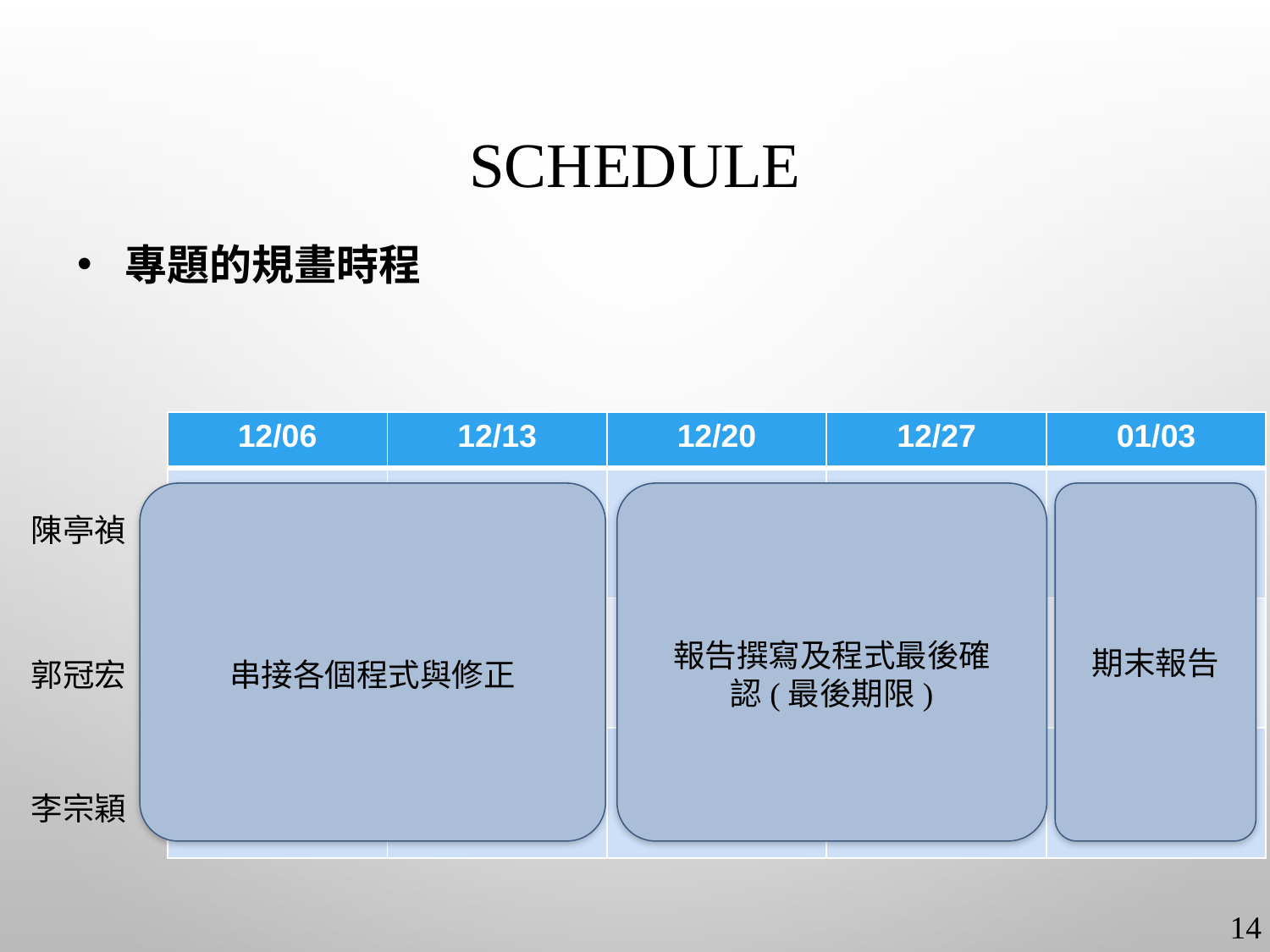

# Schedule
專題的規畫時程
| 12/06 | 12/13 | 12/20 | 12/27 | 01/03 |
| --- | --- | --- | --- | --- |
|  |  |  |  |  |
|  |  |  |  |  |
|  |  |  |  |  |

陳亭禎
報告撰寫及程式最後確認(最後期限)
期末報告
郭冠宏
串接各個程式與修正
李宗穎
14